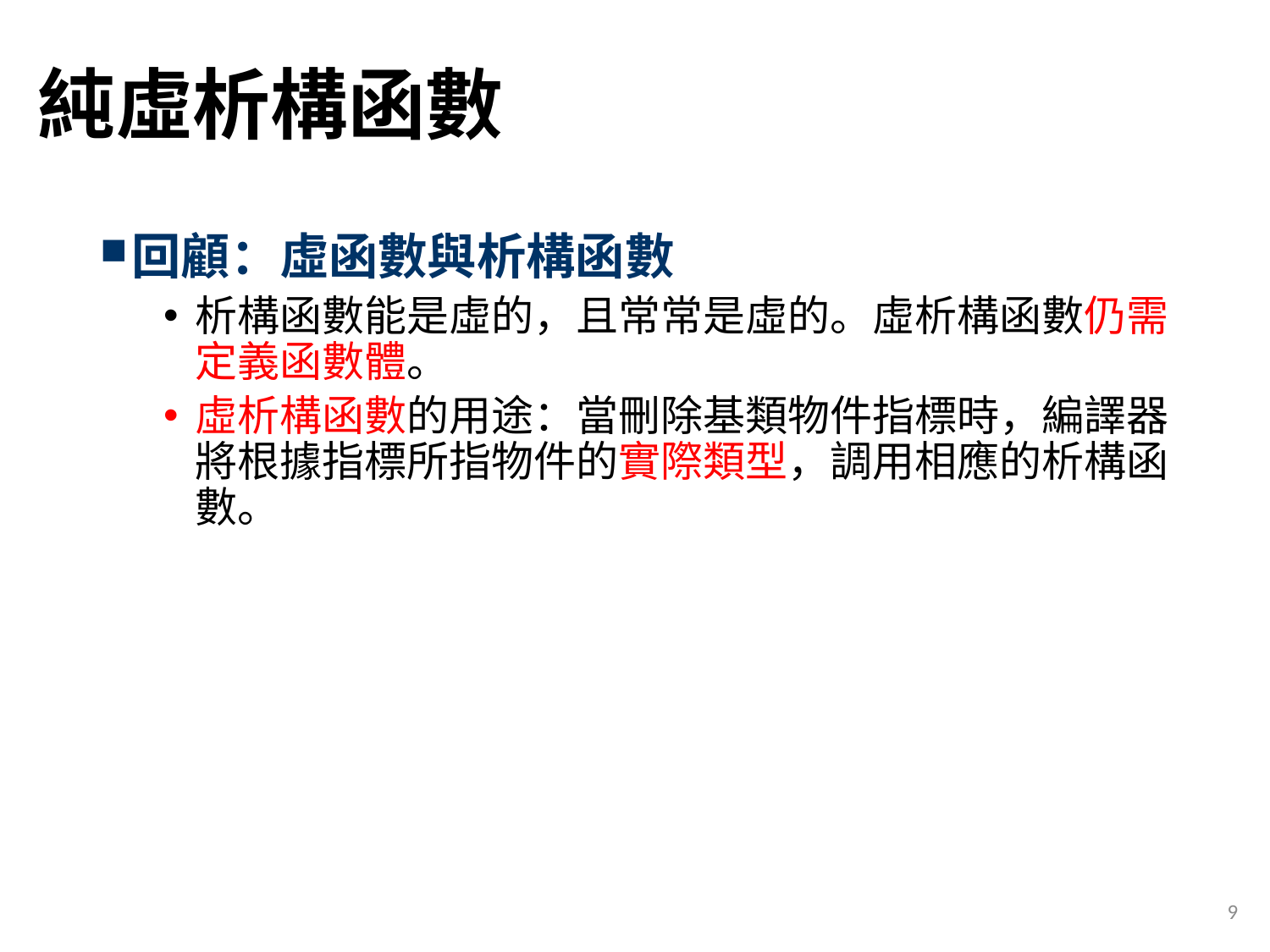

# 純虛析構函數
回顧：虛函數與析構函數
析構函數能是虛的，且常常是虛的。虛析構函數仍需定義函數體。
虛析構函數的用途：當刪除基類物件指標時，編譯器將根據指標所指物件的實際類型，調用相應的析構函數。
9